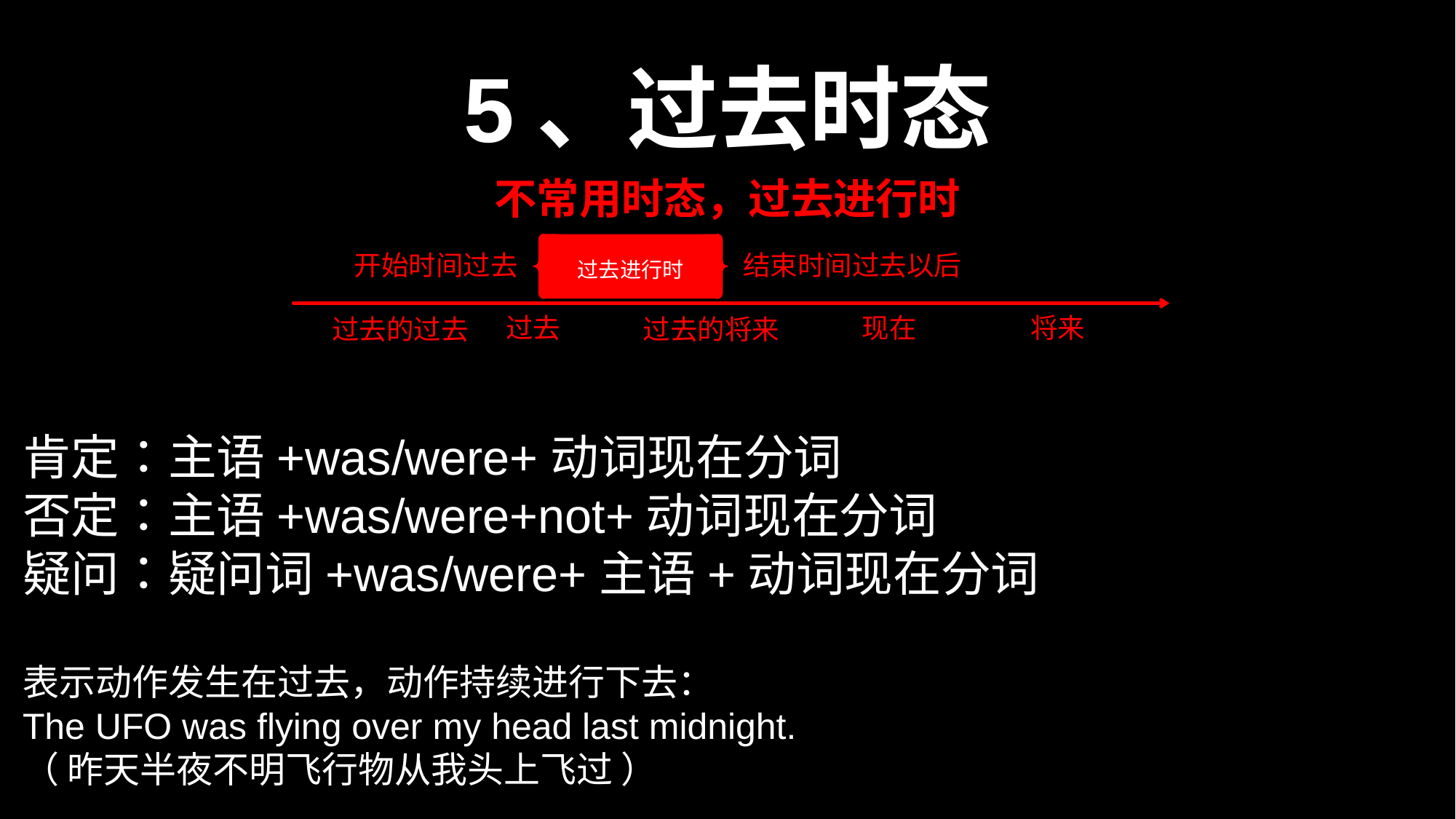

5、过去时态
不常用时态，过去进行时
过去进行时
过去
将来
现在
过去的将来
过去的过去
结束时间过去以后
开始时间过去
肯定：主语+was/were+动词现在分词
否定：主语+was/were+not+动词现在分词
疑问：疑问词+was/were+主语+动词现在分词

表示动作发生在过去，动作持续进行下去：
The UFO was flying over my head last midnight.
（ 昨天半夜不明飞行物从我头上飞过 ）